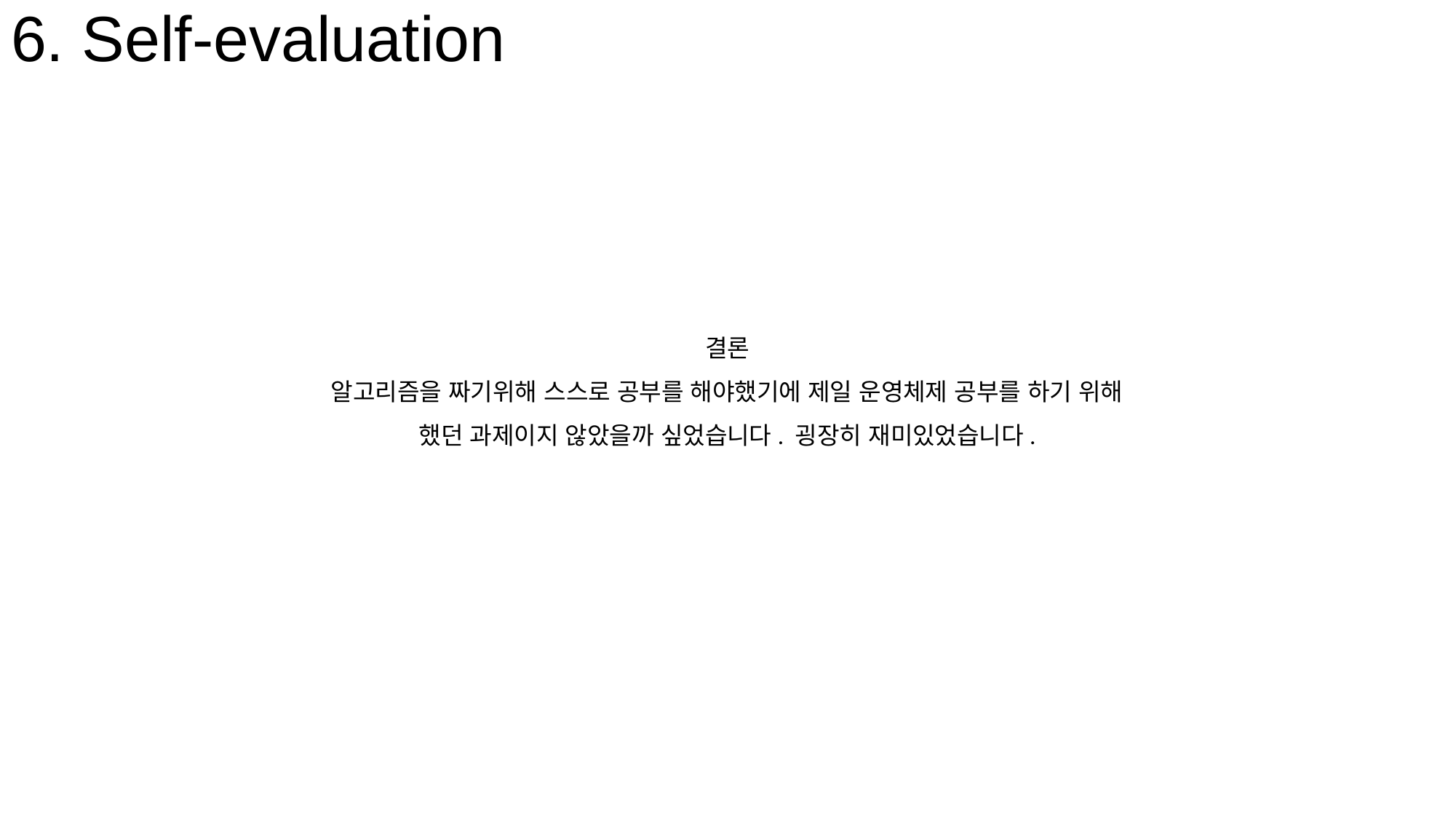

6. Self-evaluation

결론
알고리즘을 짜기위해 스스로 공부를 해야했기에 제일 운영체제 공부를 하기 위해 했던 과제이지 않았을까 싶었습니다. 굉장히 재미있었습니다.